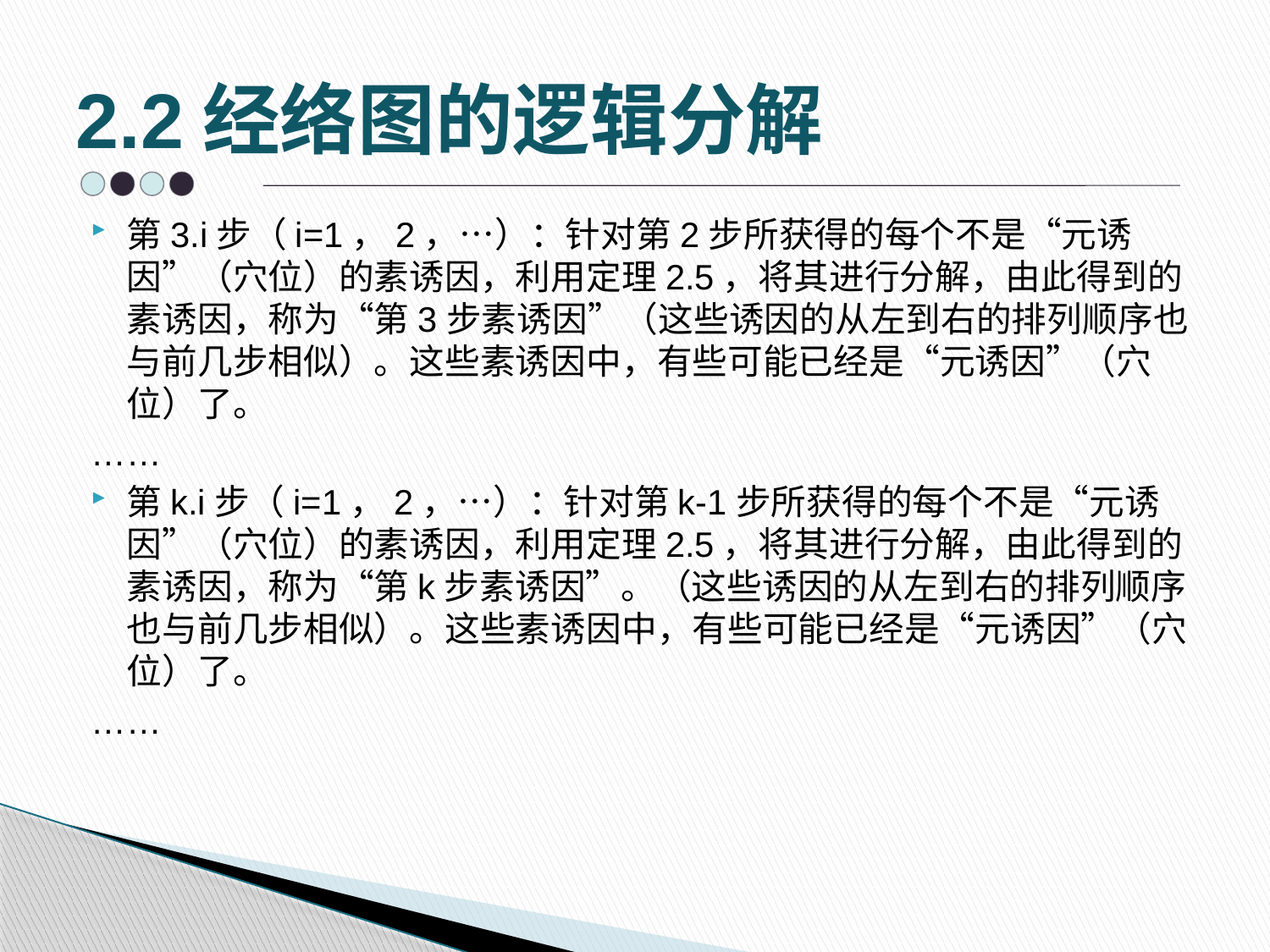

# 2.2经络图的逻辑分解

第3.i步（i=1，2，…）：针对第2步所获得的每个不是“元诱因”（穴位）的素诱因，利用定理2.5，将其进行分解，由此得到的素诱因，称为“第3步素诱因”（这些诱因的从左到右的排列顺序也与前几步相似）。这些素诱因中，有些可能已经是“元诱因”（穴位）了。
……
第k.i步（i=1，2，…）：针对第k-1步所获得的每个不是“元诱因”（穴位）的素诱因，利用定理2.5，将其进行分解，由此得到的素诱因，称为“第k步素诱因”。（这些诱因的从左到右的排列顺序也与前几步相似）。这些素诱因中，有些可能已经是“元诱因”（穴位）了。
……